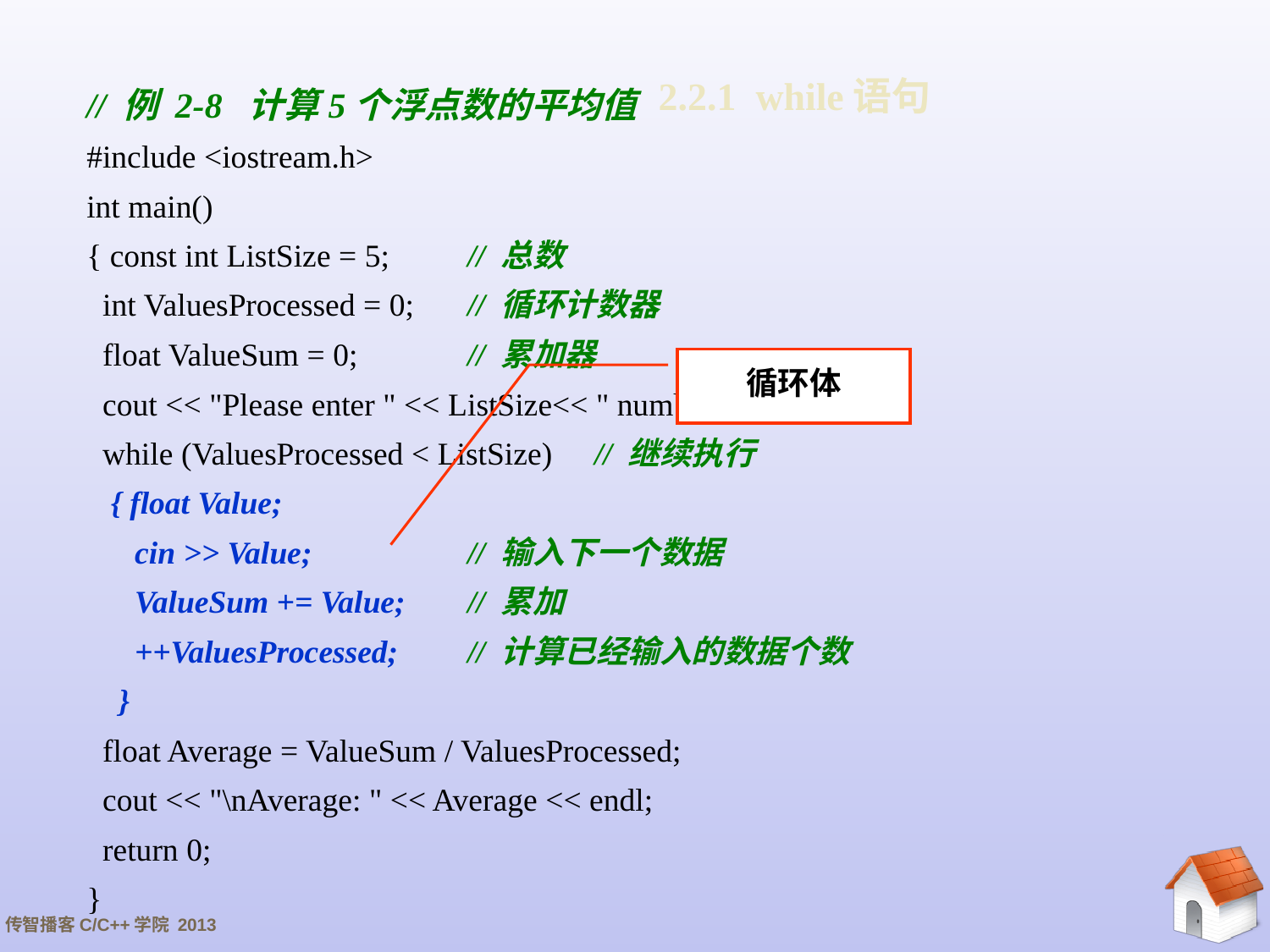

# 2.2.1  while语句
// 例 2-8  计算5个浮点数的平均值
#include <iostream.h>
int main()
{ const int ListSize = 5;	// 总数
  int ValuesProcessed = 0;	// 循环计数器
  float ValueSum = 0;	// 累加器
  cout << "Please enter " << ListSize<< " numbers" << endl;
  while (ValuesProcessed < ListSize) 	// 继续执行
   { float Value;
      cin >> Value;		// 输入下一个数据
      ValueSum += Value;	// 累加
      ++ValuesProcessed;	// 计算已经输入的数据个数
    }
  float Average = ValueSum / ValuesProcessed;
  cout << "\nAverage: " << Average << endl;
  return 0;
}
循环体